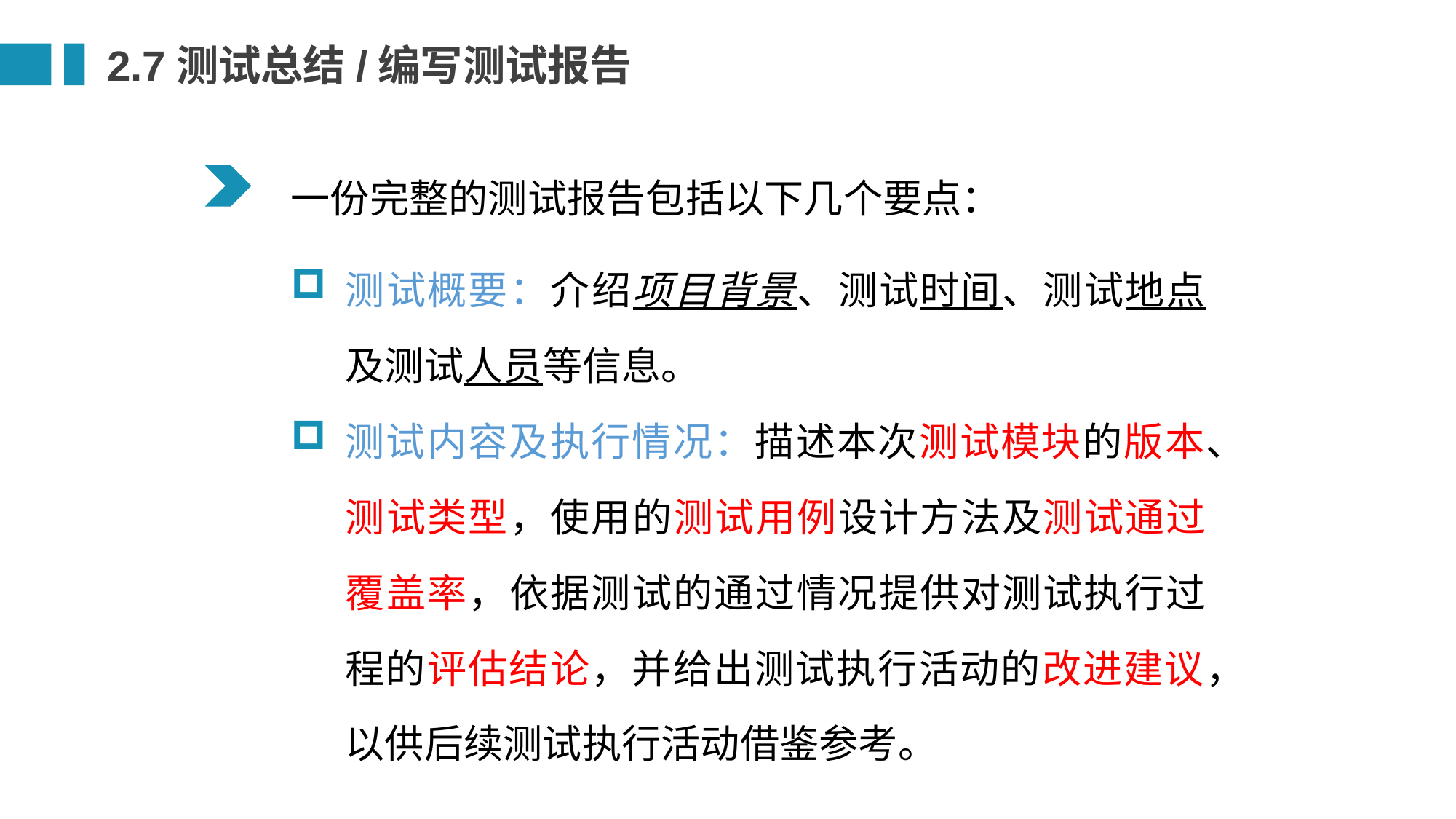

2.7测试总结/编写测试报告

一份完整的测试报告包括以下几个要点：

测试概要：介绍项目背景、测试时间、测试地点及测试人员等信息。
测试内容及执行情况：描述本次测试模块的版本、测试类型，使用的测试用例设计方法及测试通过覆盖率，依据测试的通过情况提供对测试执行过程的评估结论，并给出测试执行活动的改进建议，以供后续测试执行活动借鉴参考。
65